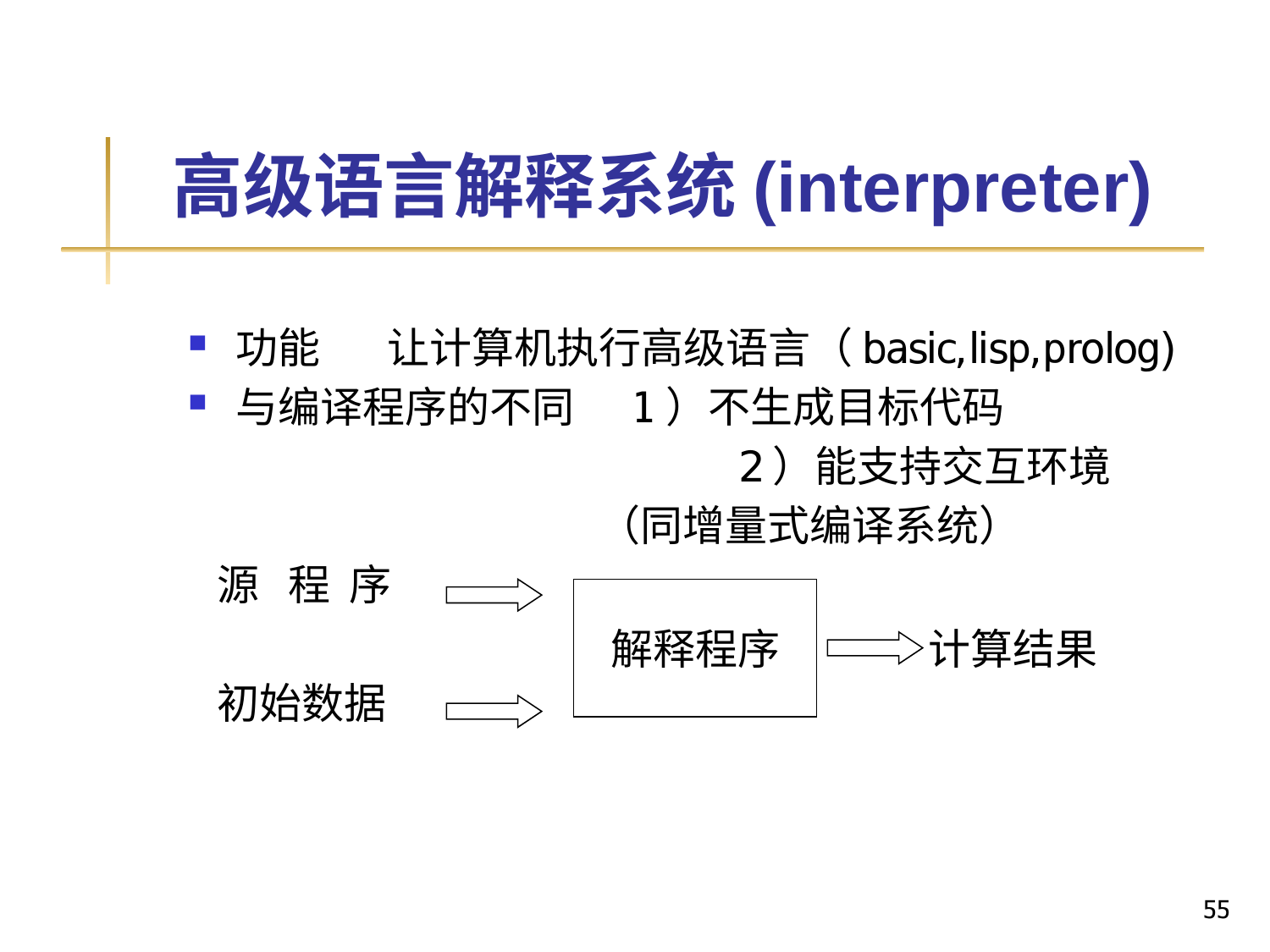

# 高级语言解释系统(interpreter)
功能       让计算机执行高级语言（basic,lisp,prolog)
与编译程序的不同     1）不生成目标代码
                                          2）能支持交互环境
                                          （同增量式编译系统）
  源   程  序

  初始数据

解释程序
计算结果

55